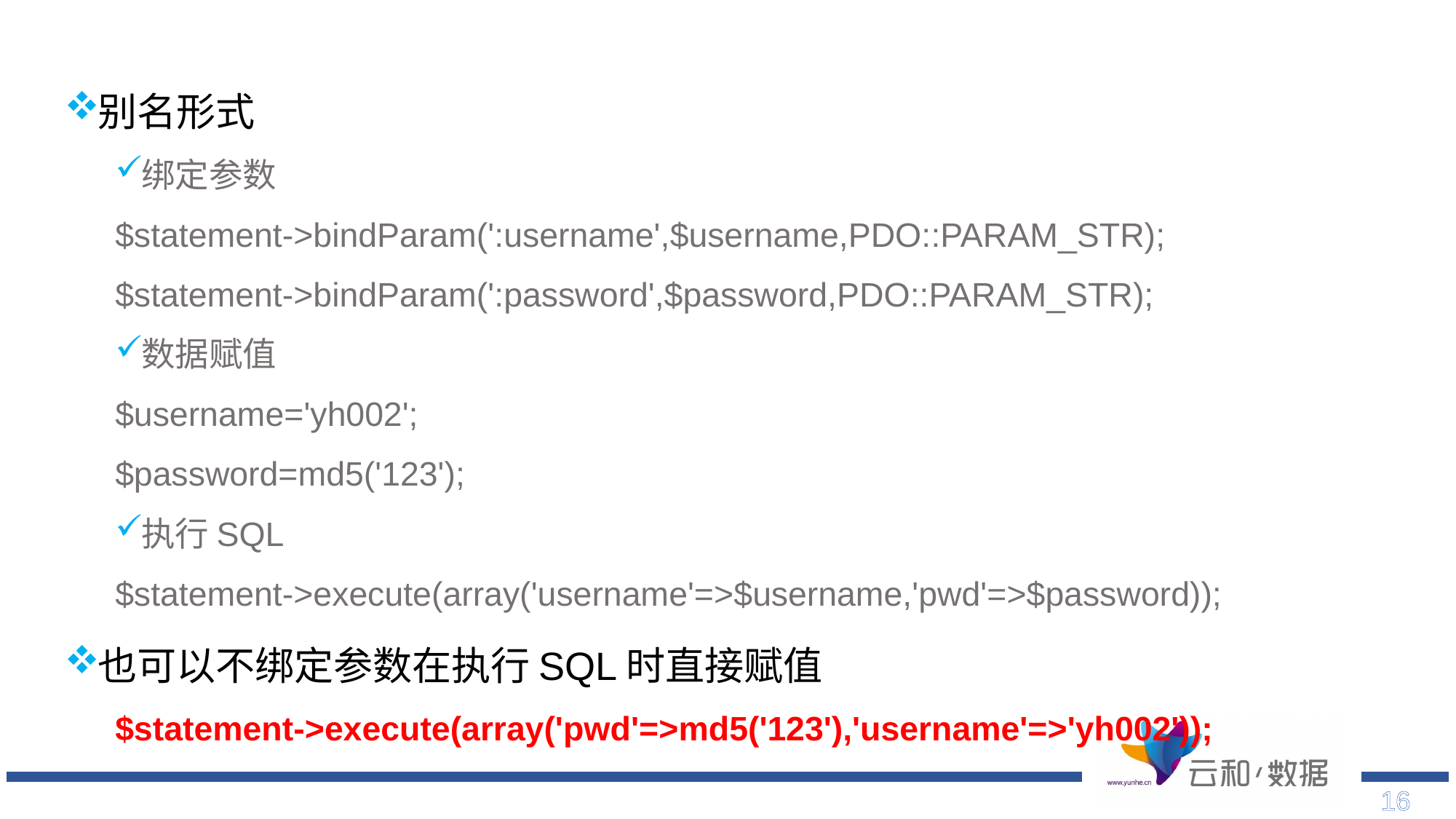

别名形式
绑定参数
$statement->bindParam(':username',$username,PDO::PARAM_STR);
$statement->bindParam(':password',$password,PDO::PARAM_STR);
数据赋值
$username='yh002';
$password=md5('123');
执行SQL
$statement->execute(array('username'=>$username,'pwd'=>$password));
也可以不绑定参数在执行SQL时直接赋值
$statement->execute(array('pwd'=>md5('123'),'username'=>'yh002'));